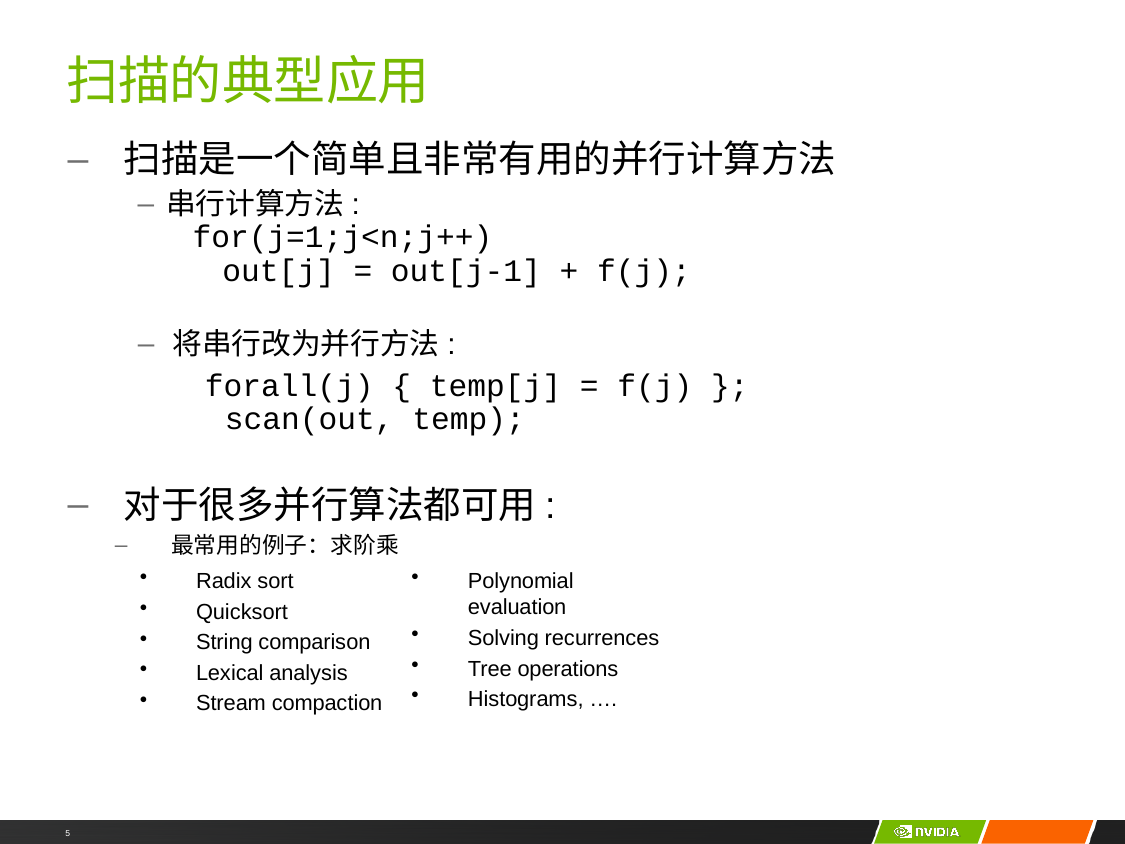

# 扫描的典型应用
扫描是一个简单且非常有用的并行计算方法
串行计算方法:
   for(j=1;j<n;j++)
   out[j] = out[j-1] + f(j);
将串行改为并行方法:
	  forall(j) { temp[j] = f(j) };
  scan(out, temp);

对于很多并行算法都可用:
最常用的例子：求阶乘
Radix sort
Quicksort
String comparison
Lexical analysis
Stream compaction
Polynomial evaluation
Solving recurrences
Tree operations
Histograms, ….